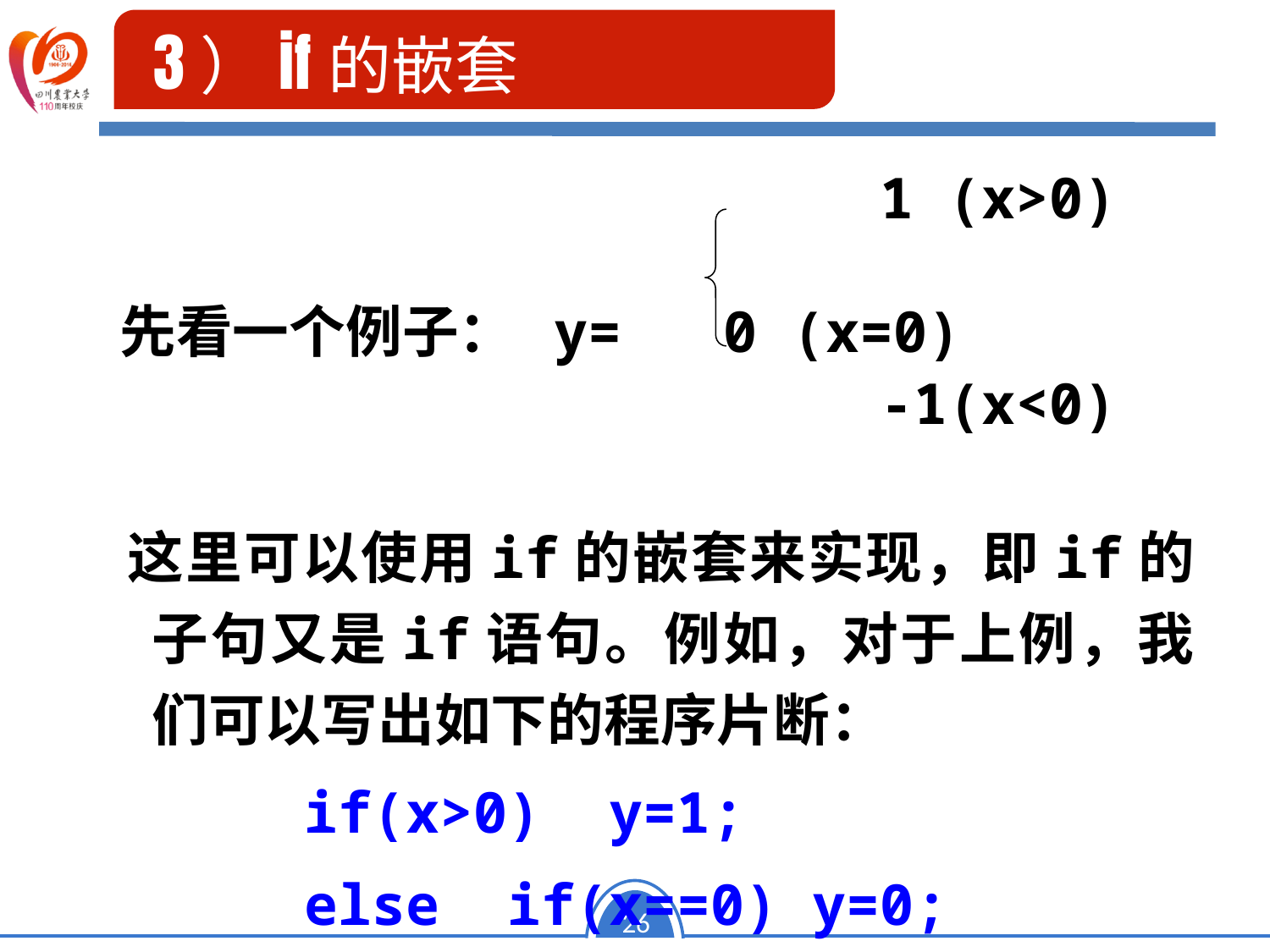

3）if的嵌套
                        1 (x>0)
   先看一个例子：  y=   0 (x=0)
                        -1(x<0)
   这里可以使用if的嵌套来实现，即if的子句又是if语句。例如，对于上例，我们可以写出如下的程序片断：
       if(x>0)  y=1;
       else  if(x==0) y=0;
             else     y=-1;